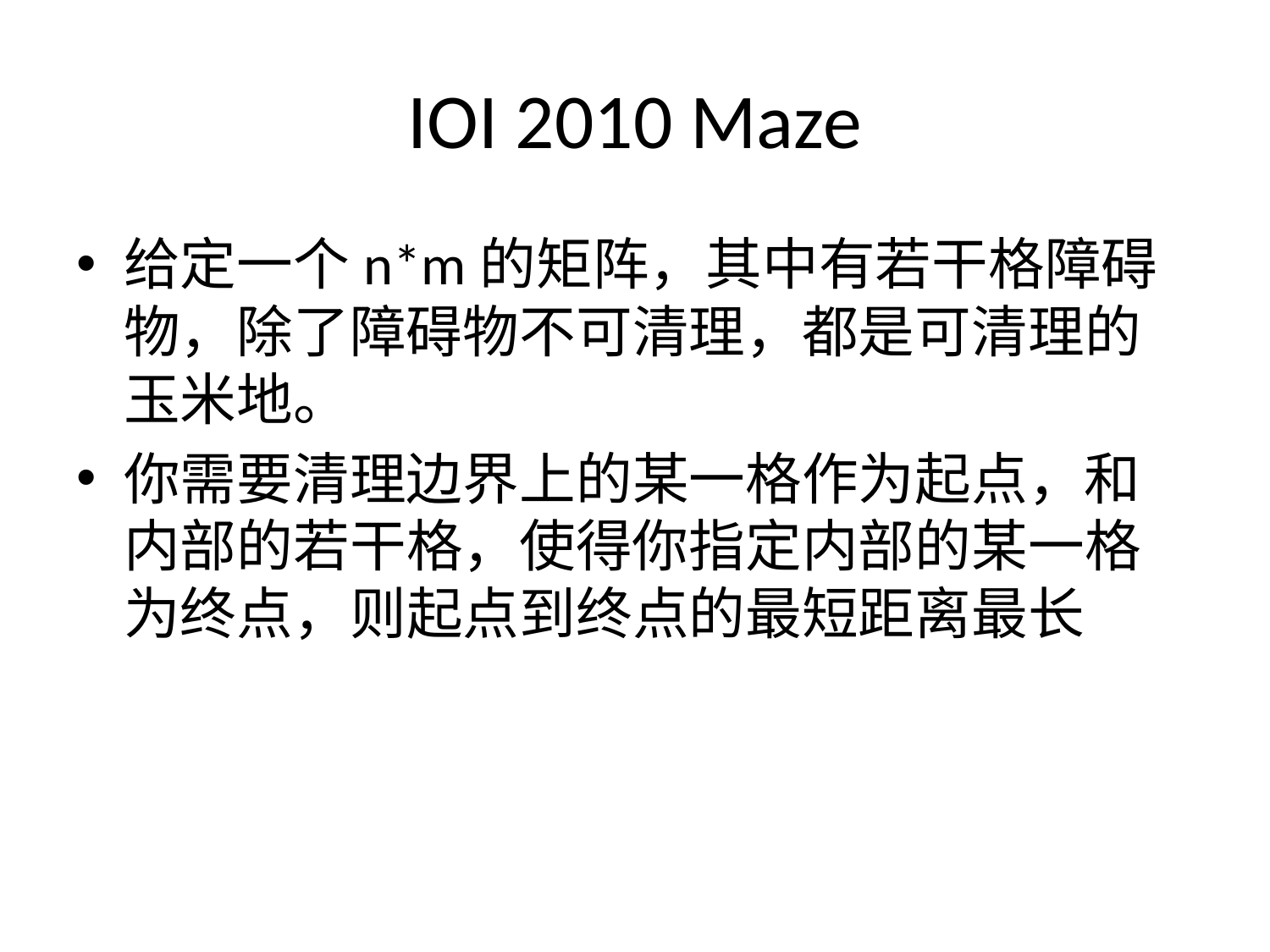

# IOI 2010 Maze
给定一个n*m的矩阵，其中有若干格障碍物，除了障碍物不可清理，都是可清理的玉米地。
你需要清理边界上的某一格作为起点，和内部的若干格，使得你指定内部的某一格为终点，则起点到终点的最短距离最长